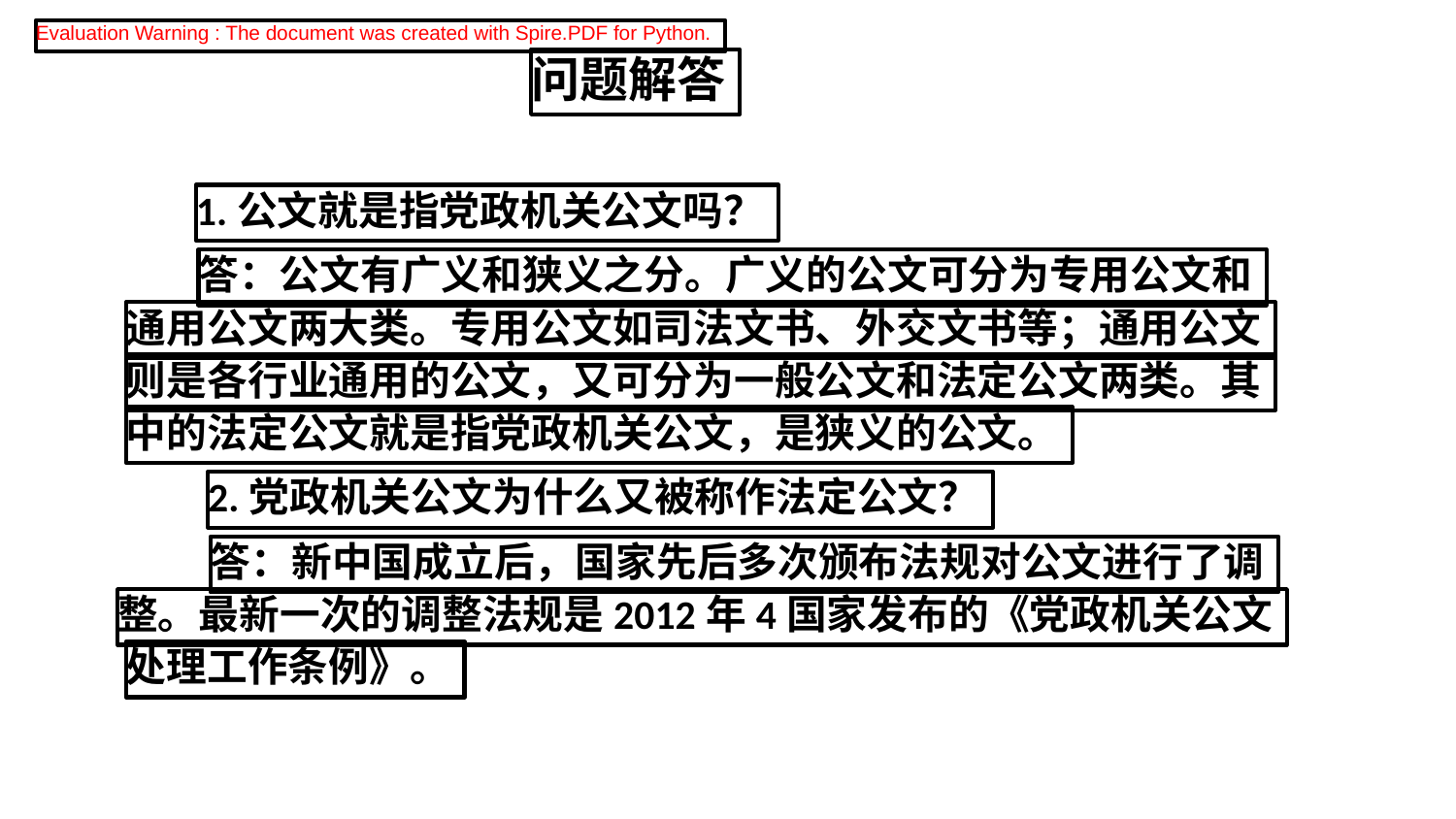

Evaluation Warning : The document was created with Spire.PDF for Python.
问题解答
1.公文就是指党政机关公文吗？
答：公文有广义和狭义之分。广义的公文可分为专用公文和
通用公文两大类。专用公文如司法文书、外交文书等；通用公文
则是各行业通用的公文，又可分为一般公文和法定公文两类。其
中的法定公文就是指党政机关公文，是狭义的公文。
2.党政机关公文为什么又被称作法定公文？
答：新中国成立后，国家先后多次颁布法规对公文进行了调
整。最新一次的调整法规是2012年4国家发布的《党政机关公文
处理工作条例》。